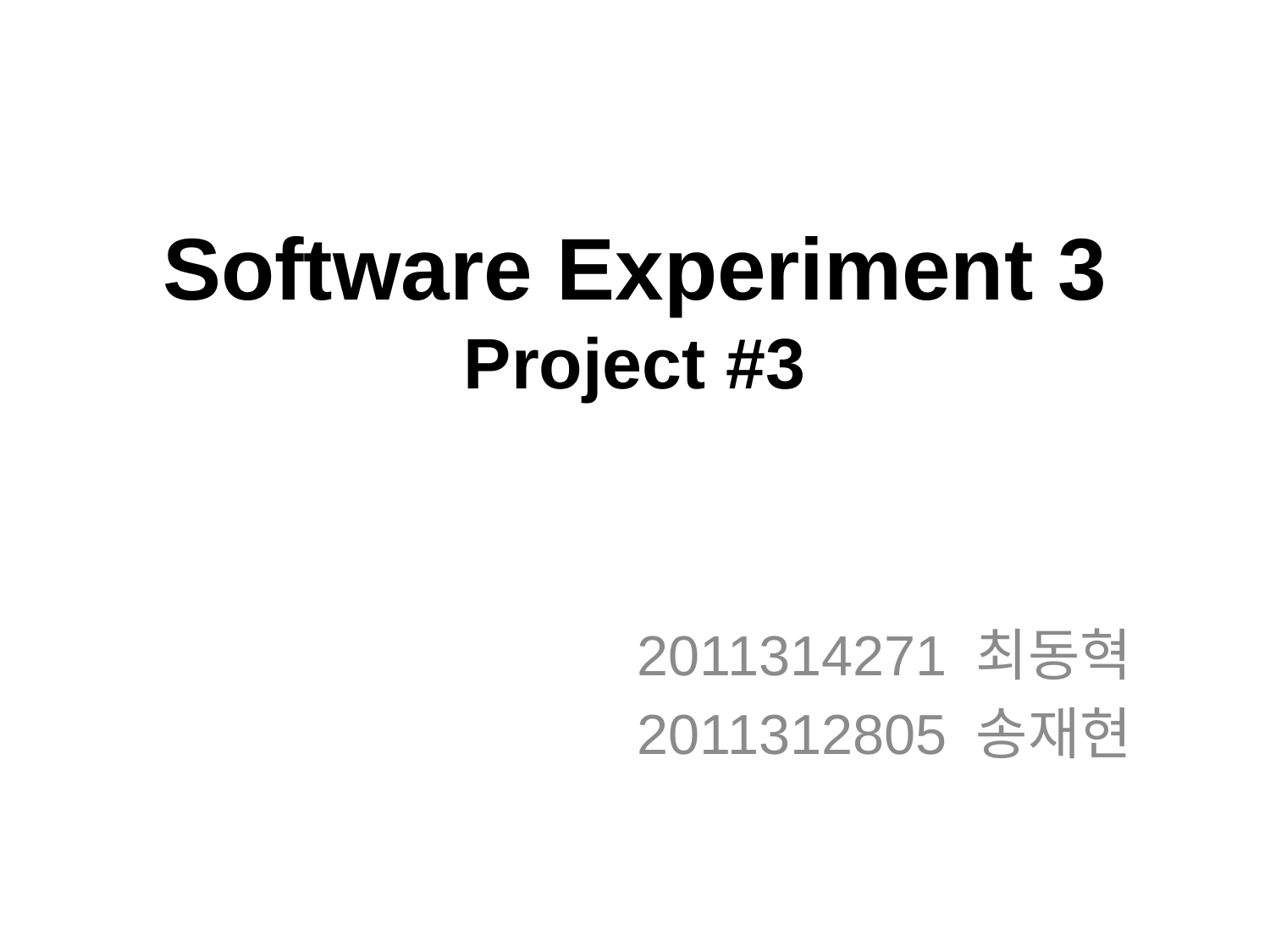

# Software Experiment 3 Project #3
2011314271 최동혁
2011312805 송재현